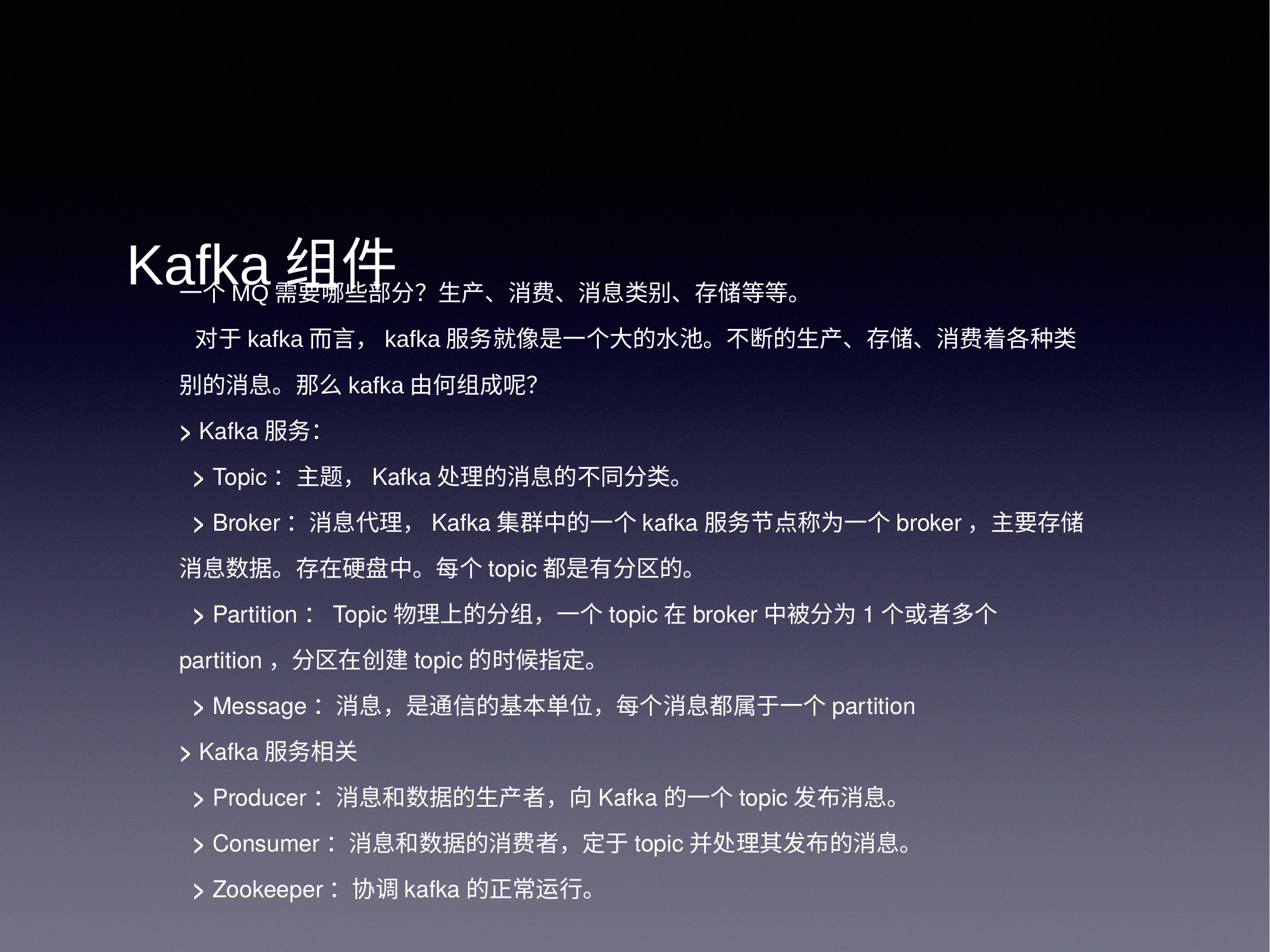

# Kafka组件
一个MQ需要哪些部分？生产、消费、消息类别、存储等等。
  对于kafka而言，kafka服务就像是一个大的水池。不断的生产、存储、消费着各种类别的消息。那么kafka由何组成呢？
> Kafka服务：
  > Topic：主题，Kafka处理的消息的不同分类。
  > Broker：消息代理，Kafka集群中的一个kafka服务节点称为一个broker，主要存储消息数据。存在硬盘中。每个topic都是有分区的。
  > Partition：Topic物理上的分组，一个topic在broker中被分为1个或者多个partition，分区在创建topic的时候指定。
  > Message：消息，是通信的基本单位，每个消息都属于一个partition
> Kafka服务相关
  > Producer：消息和数据的生产者，向Kafka的一个topic发布消息。
  > Consumer：消息和数据的消费者，定于topic并处理其发布的消息。
  > Zookeeper：协调kafka的正常运行。